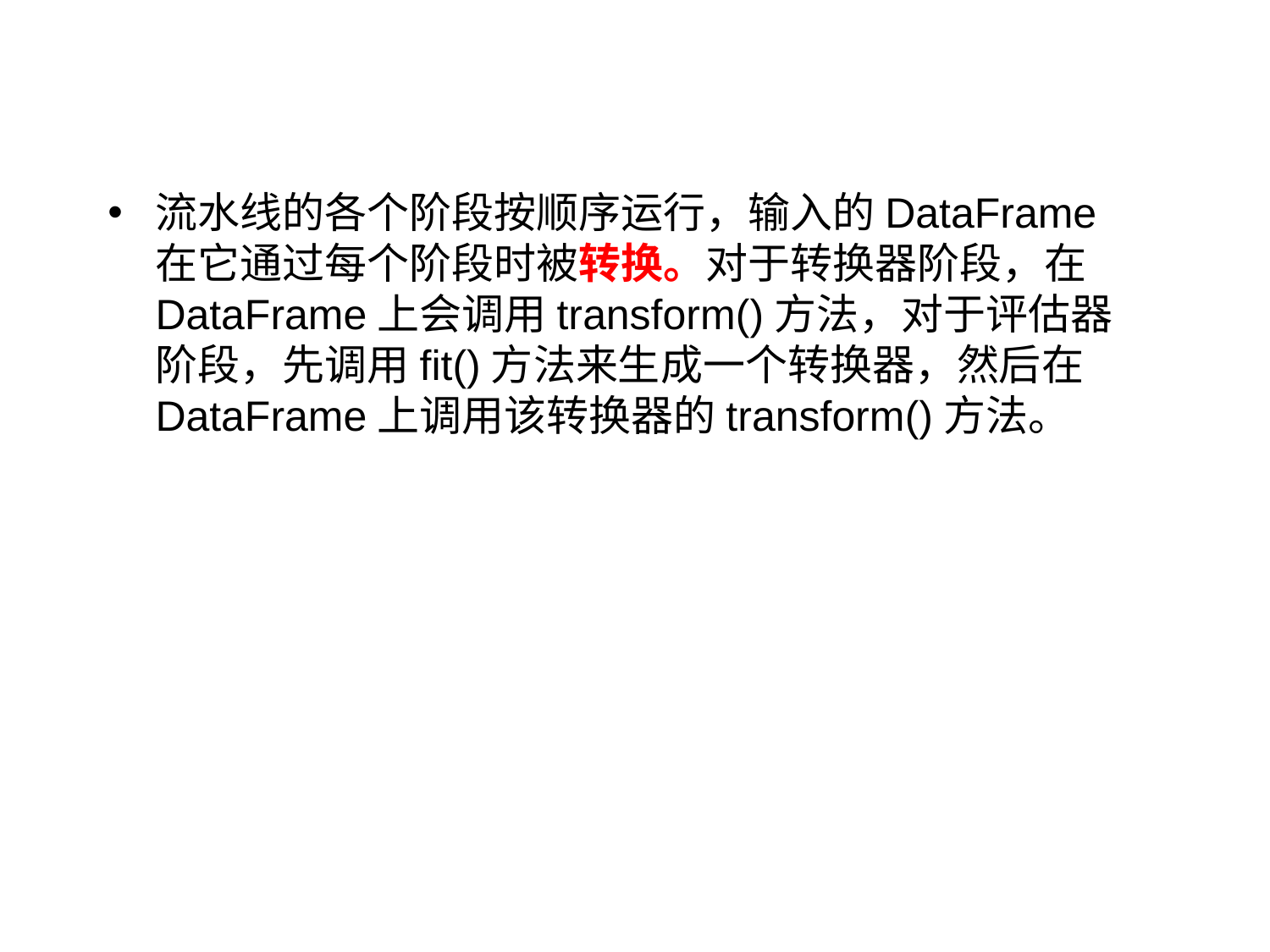

9.5.2 流水线工作过程
流水线的各个阶段按顺序运行，输入的DataFrame在它通过每个阶段时被转换。对于转换器阶段，在DataFrame上会调用transform()方法，对于评估器阶段，先调用fit()方法来生成一个转换器，然后在DataFrame上调用该转换器的transform()方法。